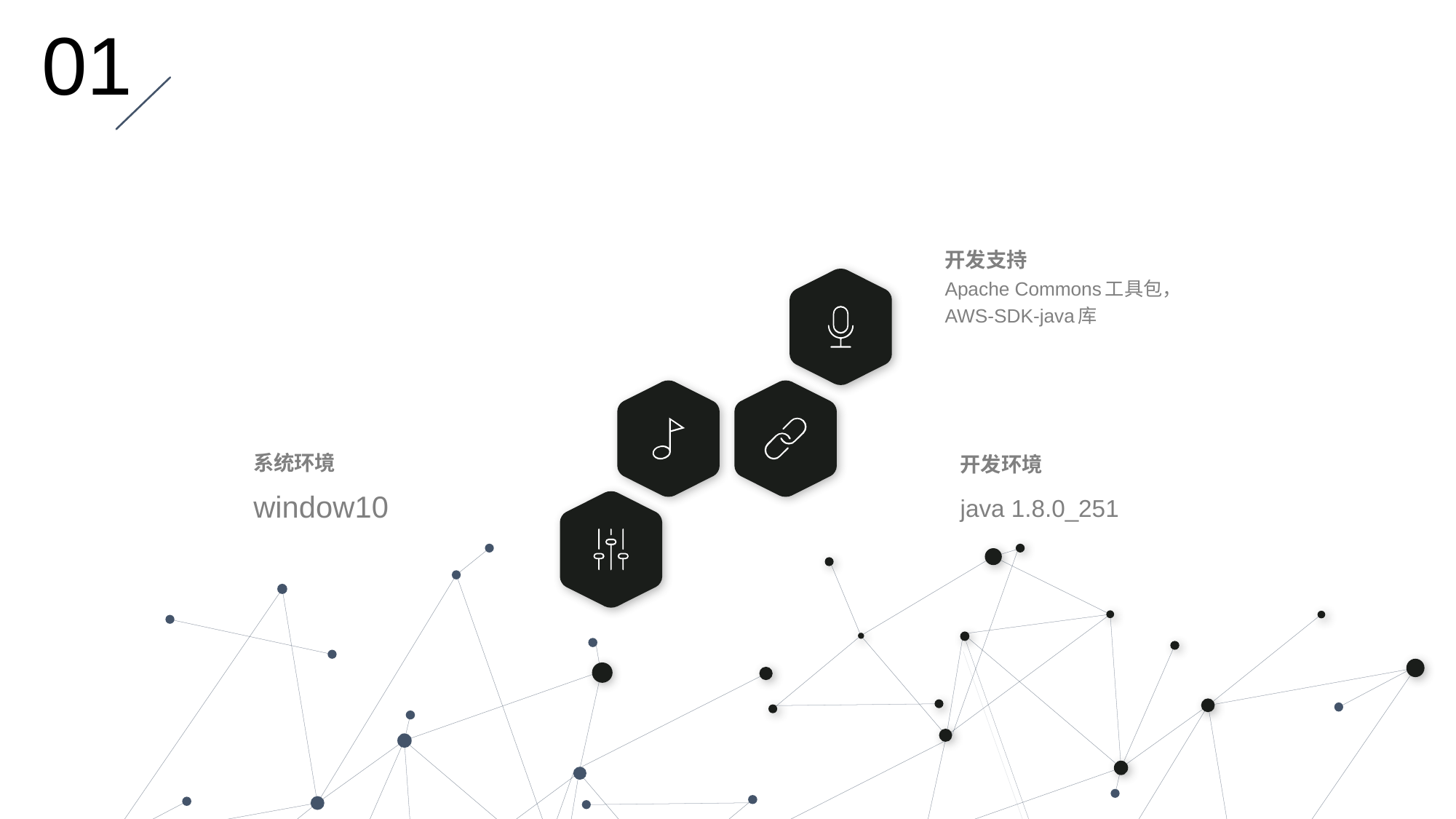

01
开发支持
Apache Commons工具包，
AWS-SDK-java库

系统环境
window10
开发环境
java 1.8.0_251